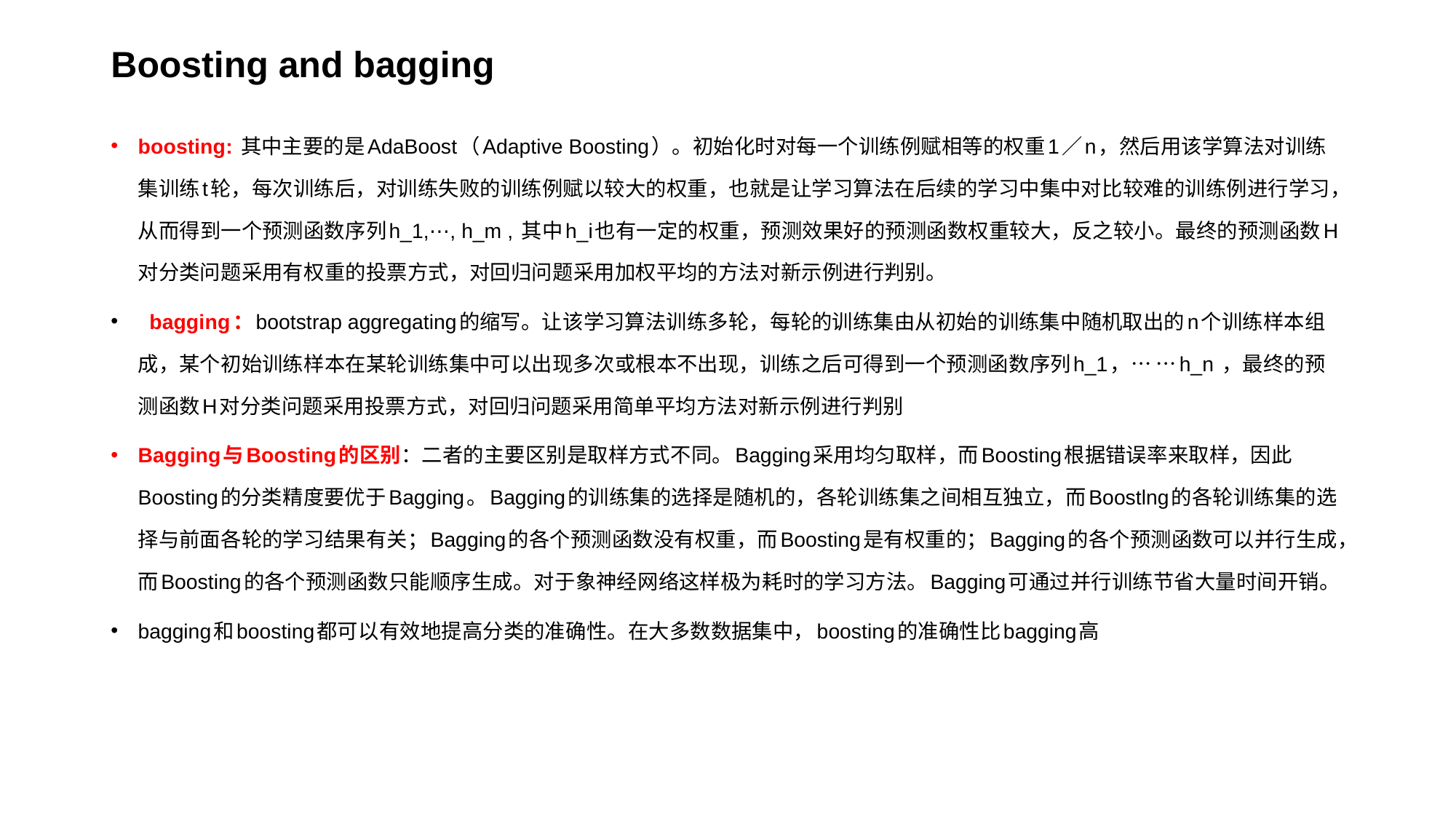

# Boosting and bagging
boosting: 其中主要的是AdaBoost（Adaptive Boosting）。初始化时对每一个训练例赋相等的权重1／n，然后用该学算法对训练集训练t轮，每次训练后，对训练失败的训练例赋以较大的权重，也就是让学习算法在后续的学习中集中对比较难的训练例进行学习，从而得到一个预测函数序列h_1,⋯, h_m , 其中h_i也有一定的权重，预测效果好的预测函数权重较大，反之较小。最终的预测函数H对分类问题采用有权重的投票方式，对回归问题采用加权平均的方法对新示例进行判别。
  bagging：bootstrap aggregating的缩写。让该学习算法训练多轮，每轮的训练集由从初始的训练集中随机取出的n个训练样本组成，某个初始训练样本在某轮训练集中可以出现多次或根本不出现，训练之后可得到一个预测函数序列h_1，⋯ ⋯h_n ，最终的预测函数H对分类问题采用投票方式，对回归问题采用简单平均方法对新示例进行判别
Bagging与Boosting的区别：二者的主要区别是取样方式不同。Bagging采用均匀取样，而Boosting根据错误率来取样，因此Boosting的分类精度要优于Bagging。Bagging的训练集的选择是随机的，各轮训练集之间相互独立，而Boostlng的各轮训练集的选择与前面各轮的学习结果有关；Bagging的各个预测函数没有权重，而Boosting是有权重的；Bagging的各个预测函数可以并行生成，而Boosting的各个预测函数只能顺序生成。对于象神经网络这样极为耗时的学习方法。Bagging可通过并行训练节省大量时间开销。
bagging和boosting都可以有效地提高分类的准确性。在大多数数据集中，boosting的准确性比bagging高